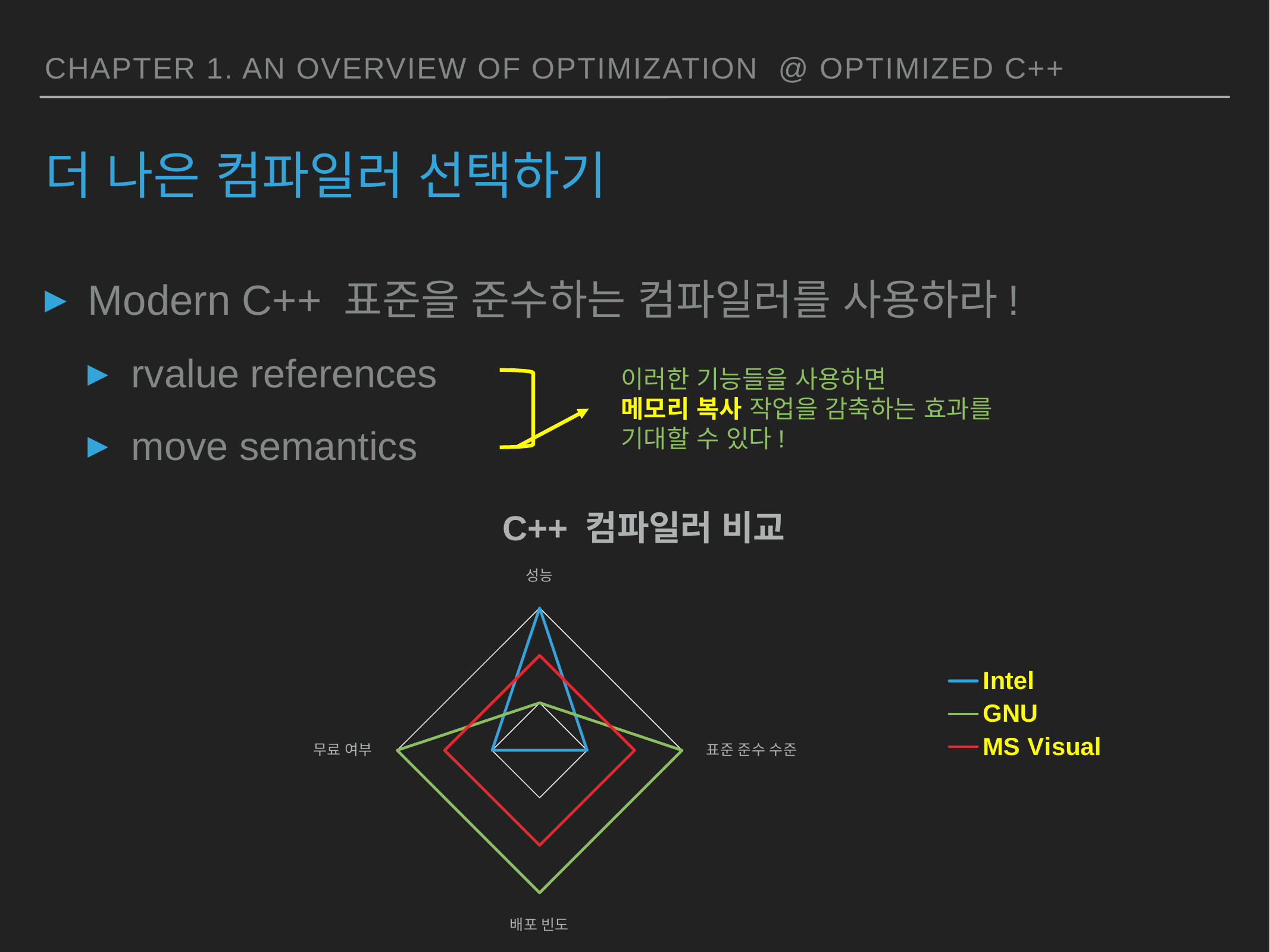

chapter 1. an overview of optimization  @ Optimized c++
# 더 나은 컴파일러 선택하기
Modern C++ 표준을 준수하는 컴파일러를 사용하라!
rvalue references
move semantics
이러한 기능들을 사용하면
메모리 복사 작업을 감축하는 효과를
기대할 수 있다!

### Chart: C++ 컴파일러 비교

| Category | Intel | GNU | MS Visual |
|---|---|---|---|
| 성능 | 3.0 | 1.0 | 2.0 |
| 표준 준수 수준 | 1.0 | 3.0 | 2.0 |
| 배포 빈도 | 0.0 | 3.0 | 2.0 |
| 무료 여부 | 1.0 | 3.0 | 2.0 |